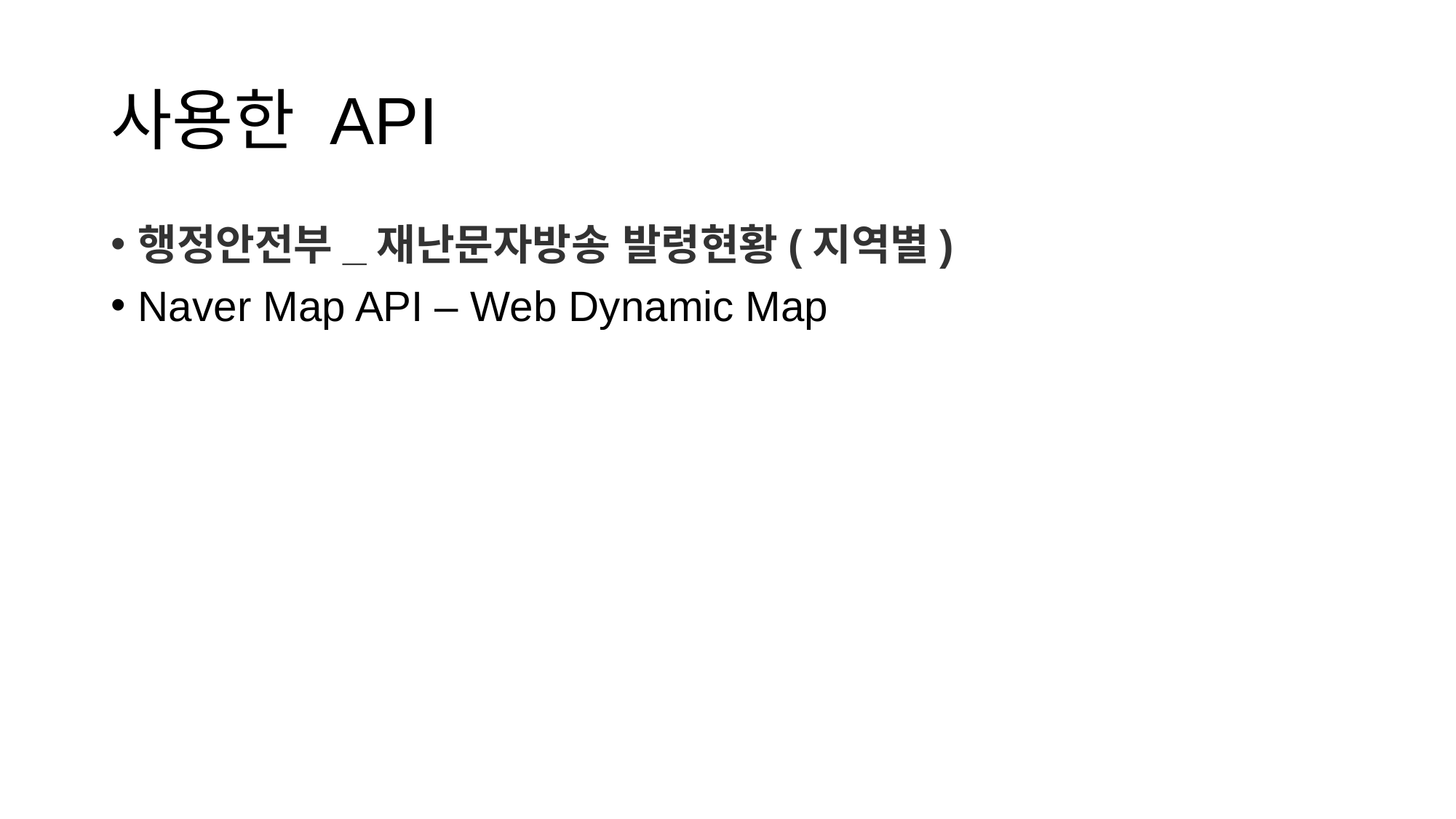

# 사용한 API
행정안전부_재난문자방송 발령현황(지역별)
Naver Map API – Web Dynamic Map